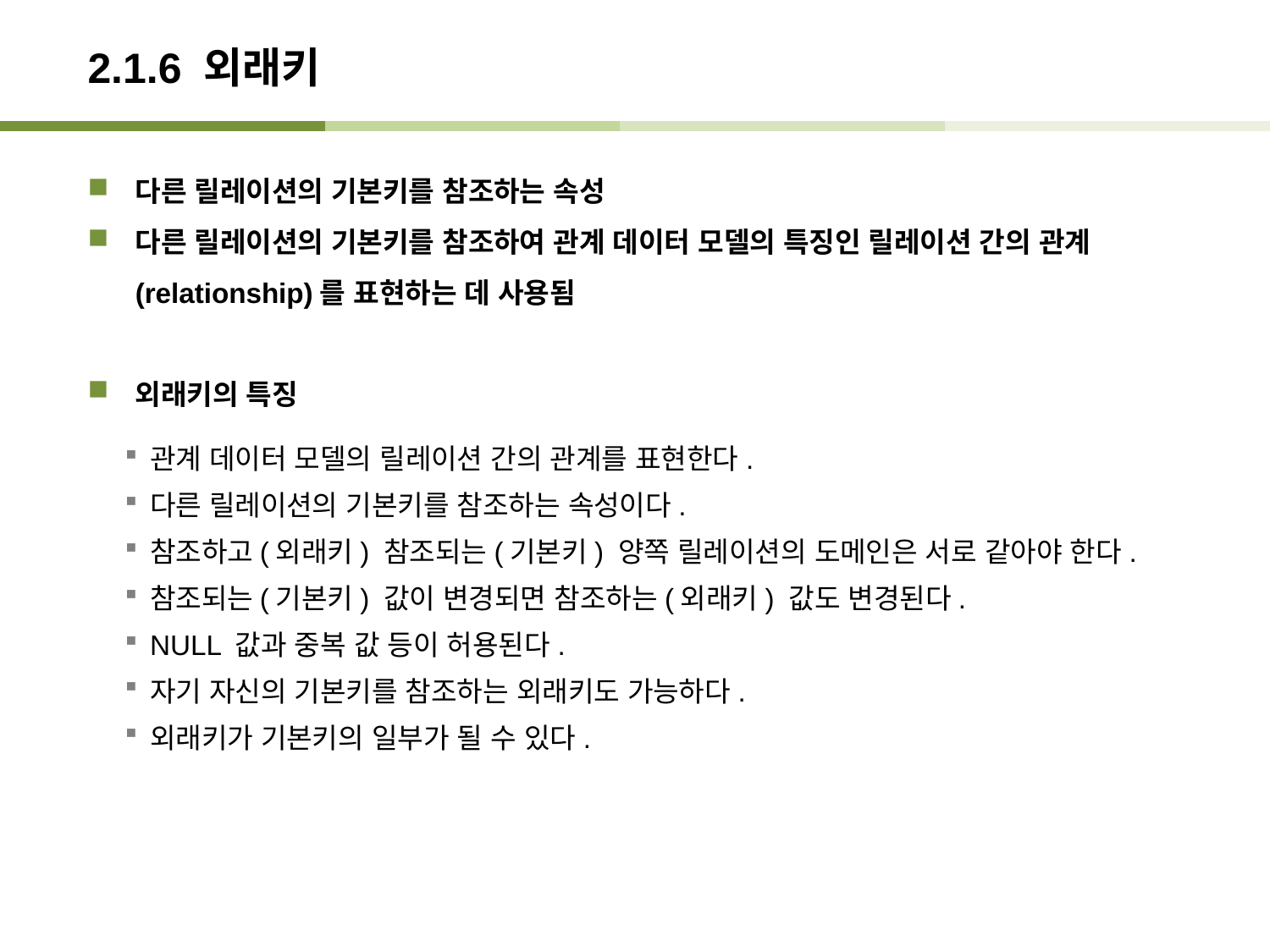

# 2.1.6 외래키
다른 릴레이션의 기본키를 참조하는 속성
다른 릴레이션의 기본키를 참조하여 관계 데이터 모델의 특징인 릴레이션 간의 관계(relationship)를 표현하는 데 사용됨

외래키의 특징

관계 데이터 모델의 릴레이션 간의 관계를 표현한다.
다른 릴레이션의 기본키를 참조하는 속성이다.
참조하고(외래키) 참조되는(기본키) 양쪽 릴레이션의 도메인은 서로 같아야 한다.
참조되는(기본키) 값이 변경되면 참조하는(외래키) 값도 변경된다.
NULL 값과 중복 값 등이 허용된다.
자기 자신의 기본키를 참조하는 외래키도 가능하다.
외래키가 기본키의 일부가 될 수 있다.